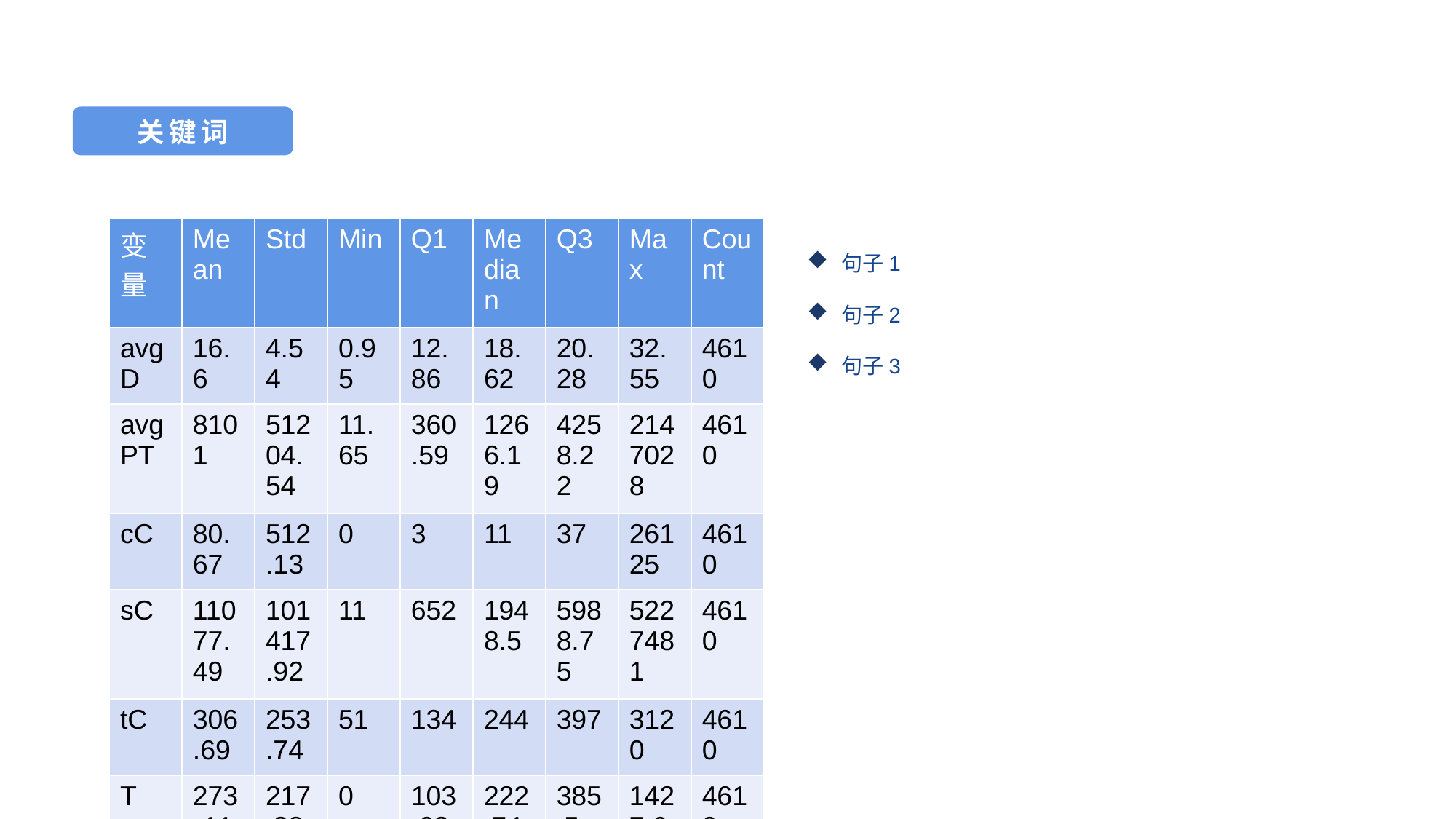

关键词
| 变量 | Mean | Std | Min | Q1 | Median | Q3 | Max | Count |
| --- | --- | --- | --- | --- | --- | --- | --- | --- |
| avgD | 16.6 | 4.54 | 0.95 | 12.86 | 18.62 | 20.28 | 32.55 | 4610 |
| avgPT | 8101 | 51204.54 | 11.65 | 360.59 | 1266.19 | 4258.22 | 2147028 | 4610 |
| cC | 80.67 | 512.13 | 0 | 3 | 11 | 37 | 26125 | 4610 |
| sC | 11077.49 | 101417.92 | 11 | 652 | 1948.5 | 5988.75 | 5227481 | 4610 |
| tC | 306.69 | 253.74 | 51 | 134 | 244 | 397 | 3120 | 4610 |
| T | 273.44 | 217.28 | 0 | 103.62 | 222.74 | 385.5 | 1427.66 | 4610 |
| UpF | 1.07 | 0.93 | 0 | 0.47 | 0.91 | 1.33 | 13.12 | 4610 |
| Age | 798.27 | 345.27 | 103.7 | 517.56 | 811.75 | 1058.42 | 2266.32 | 4610 |
| PP | 0.18 | 0.1 | 0.01 | 0.11 | 0.18 | 0.21 | 1 | 4610 |
| R | 0.55 | 0.22 | 0.01 | 0.39 | 0.55 | 0.71 | 1.67 | 4610 |
| tP | 0.22 | 0.11 | 0.03 | 0.2 | 0.2 | 0.22 | 4.04 | 4610 |
句子1
句子2
句子3
图标题